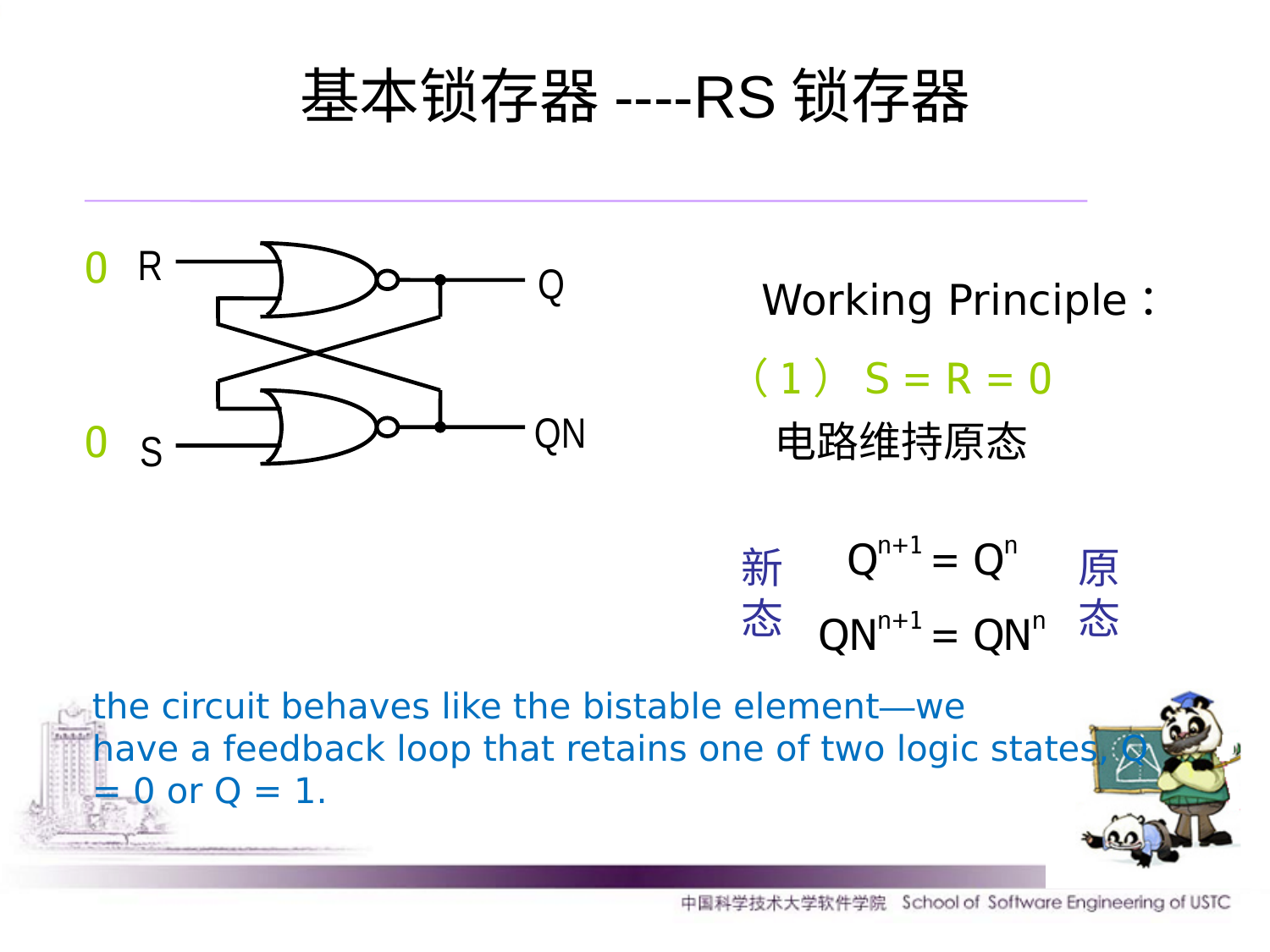

# 基本锁存器----RS锁存器
R

Q

QN

S

0
Working Principle：
（1）S = R = 0
0
电路维持原态
 Qn+1 = Qn
QNn+1 = QNn
新
态
原
态
the circuit behaves like the bistable element—we
have a feedback loop that retains one of two logic states, Q = 0 or Q = 1.